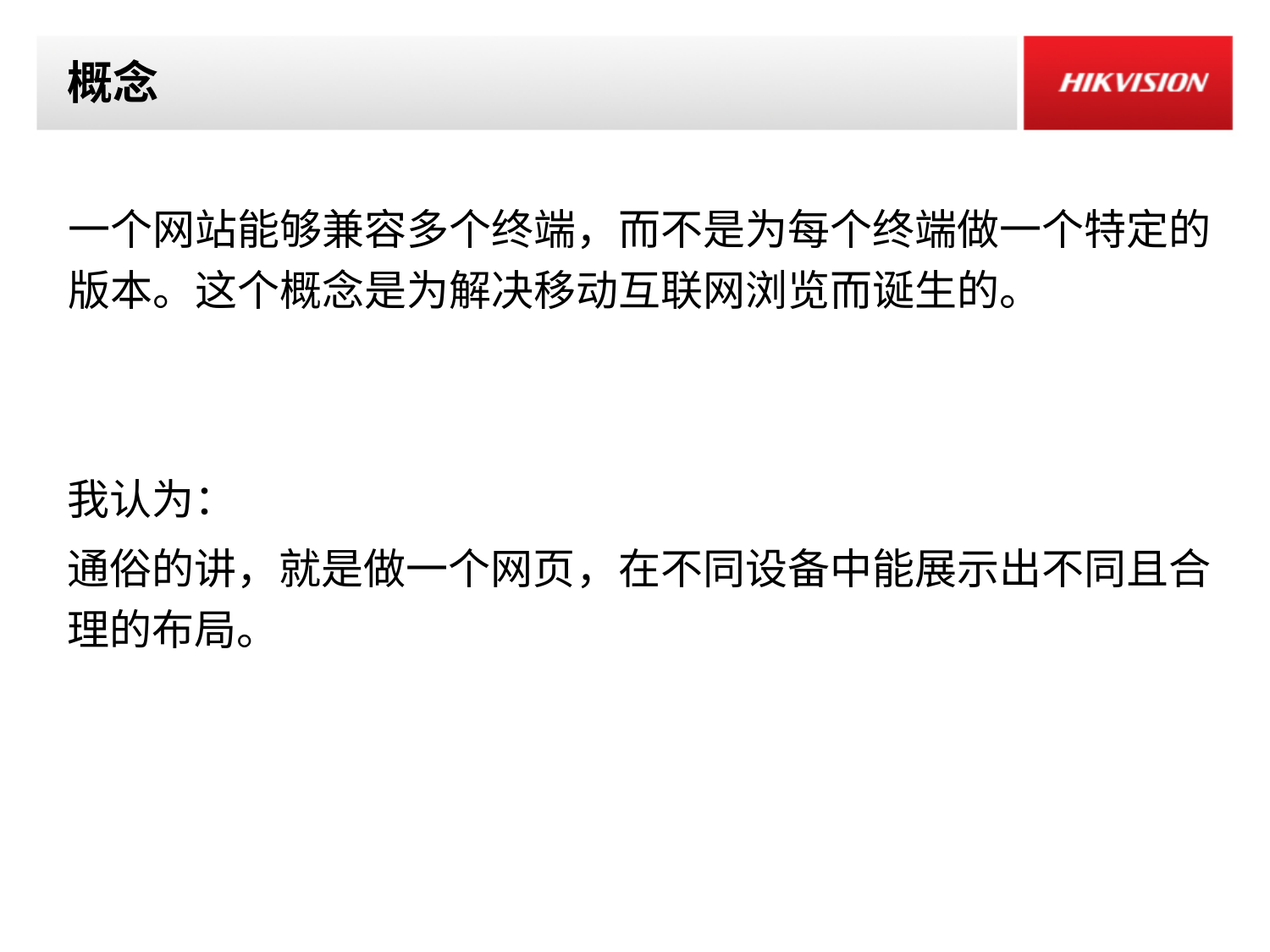

# 概念
一个网站能够兼容多个终端，而不是为每个终端做一个特定的版本。这个概念是为解决移动互联网浏览而诞生的。
我认为：
通俗的讲，就是做一个网页，在不同设备中能展示出不同且合理的布局。